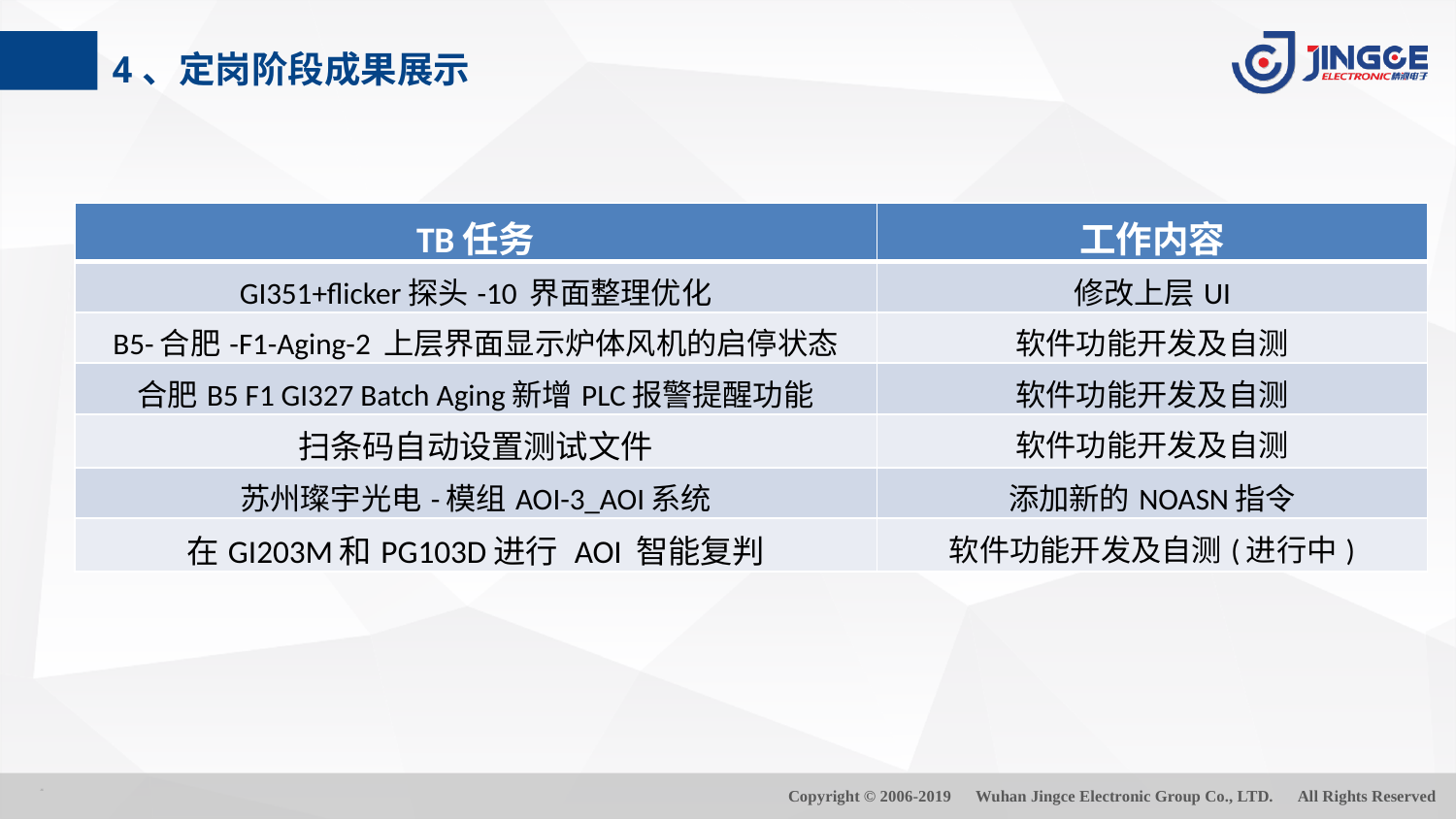

4、定岗阶段成果展示
| TB任务 | 工作内容 |
| --- | --- |
| GI351+flicker探头-10 界面整理优化 | 修改上层UI |
| B5-合肥-F1-Aging-2 上层界面显示炉体风机的启停状态 | 软件功能开发及自测 |
| 合肥B5 F1 GI327 Batch Aging新增PLC报警提醒功能 | 软件功能开发及自测 |
| 扫条码自动设置测试文件 | 软件功能开发及自测 |
| 苏州璨宇光电-模组AOI-3\_AOI系统 | 添加新的NOASN指令 |
| 在GI203M和PG103D进行 AOI 智能复判 | 软件功能开发及自测(进行中) |